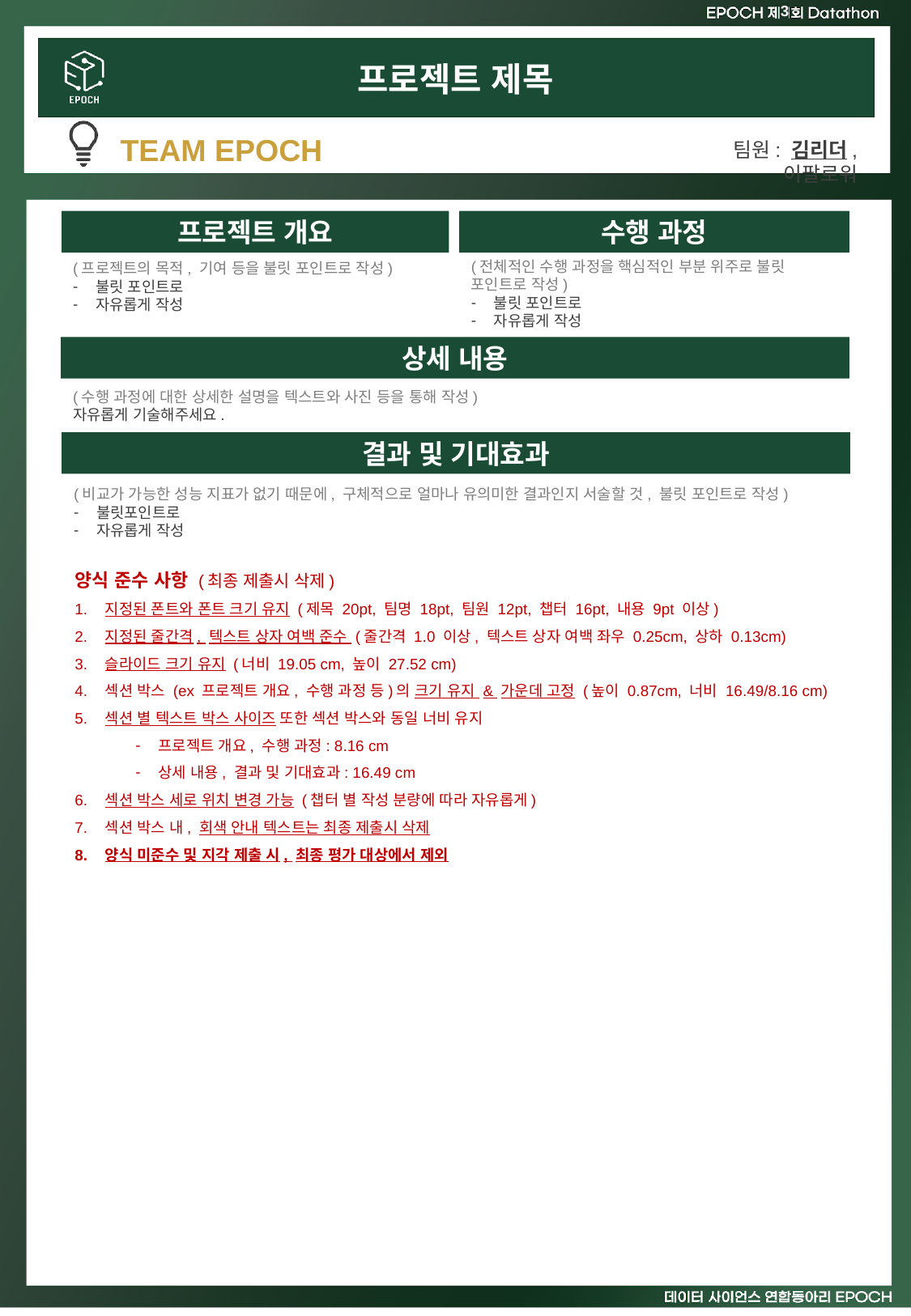

3
프로젝트 제목
TEAM EPOCH
팀원: 김리더, 이팔로워
프로젝트 개요
수행 과정
(전체적인 수행 과정을 핵심적인 부분 위주로 불릿 포인트로 작성)
불릿 포인트로
자유롭게 작성
(프로젝트의 목적, 기여 등을 불릿 포인트로 작성)
불릿 포인트로
자유롭게 작성
상세 내용
(수행 과정에 대한 상세한 설명을 텍스트와 사진 등을 통해 작성)
자유롭게 기술해주세요.
결과 및 기대효과
(비교가 가능한 성능 지표가 없기 때문에, 구체적으로 얼마나 유의미한 결과인지 서술할 것, 불릿 포인트로 작성)
불릿포인트로
자유롭게 작성
양식 준수 사항 (최종 제출시 삭제)
지정된 폰트와 폰트 크기 유지 (제목 20pt, 팀명 18pt, 팀원 12pt, 챕터 16pt, 내용 9pt 이상)
지정된 줄간격, 텍스트 상자 여백 준수 (줄간격 1.0 이상, 텍스트 상자 여백 좌우 0.25cm, 상하 0.13cm)
슬라이드 크기 유지 (너비 19.05 cm, 높이 27.52 cm)
섹션 박스 (ex 프로젝트 개요, 수행 과정 등)의 크기 유지 & 가운데 고정 (높이 0.87cm, 너비 16.49/8.16 cm)
섹션 별 텍스트 박스 사이즈 또한 섹션 박스와 동일 너비 유지
프로젝트 개요, 수행 과정: 8.16 cm
상세 내용, 결과 및 기대효과: 16.49 cm
섹션 박스 세로 위치 변경 가능 (챕터 별 작성 분량에 따라 자유롭게)
섹션 박스 내, 회색 안내 텍스트는 최종 제출시 삭제
양식 미준수 및 지각 제출 시, 최종 평가 대상에서 제외